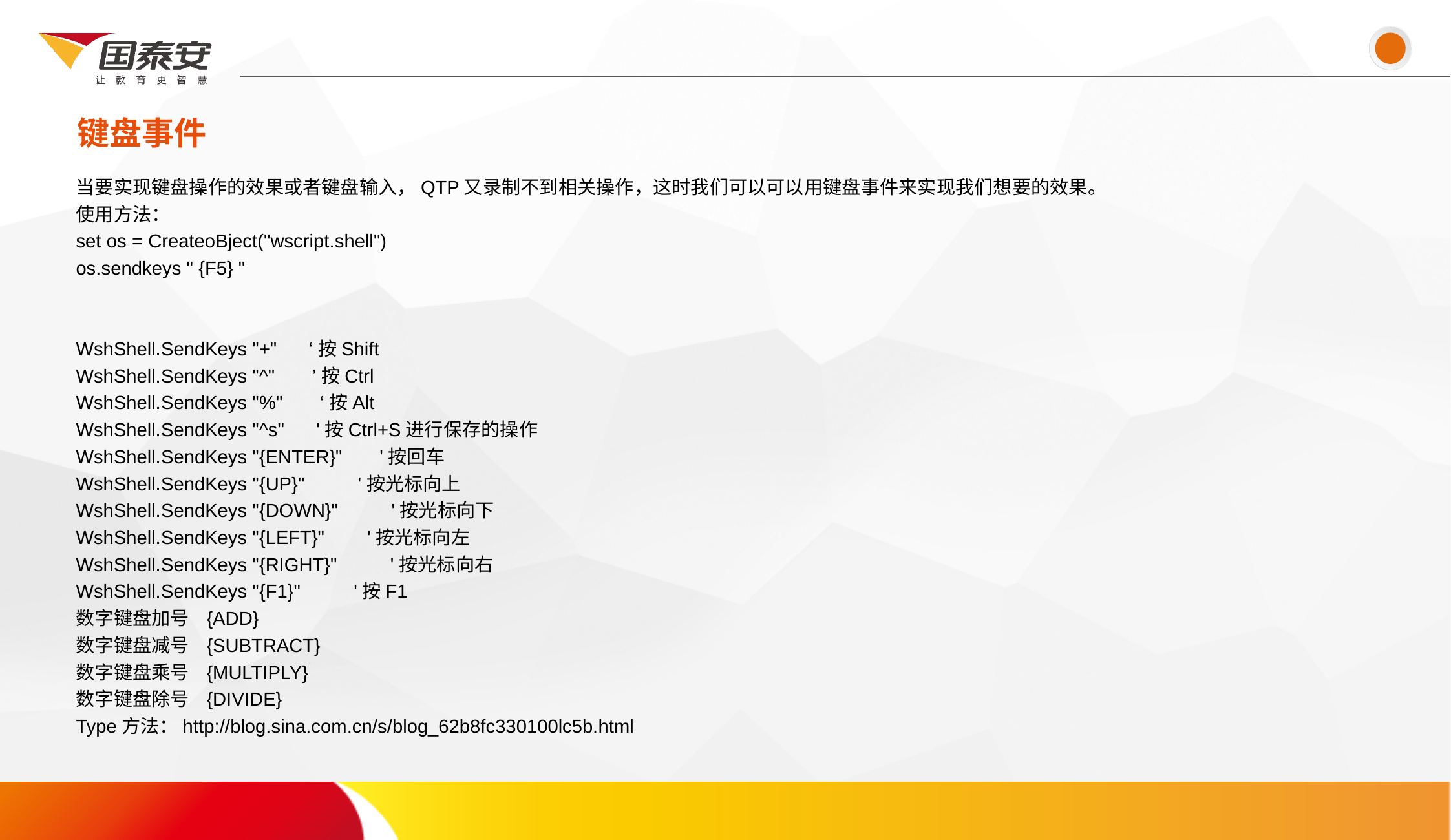

键盘事件
# 当要实现键盘操作的效果或者键盘输入，QTP又录制不到相关操作，这时我们可以可以用键盘事件来实现我们想要的效果。 使用方法： set os = CreateoBject("wscript.shell") os.sendkeys " {F5} " WshShell.SendKeys "+"      ‘按Shift WshShell.SendKeys "^"       ’按Ctrl WshShell.SendKeys "%"       ‘按Alt WshShell.SendKeys "^s"      '按Ctrl+S进行保存的操作 WshShell.SendKeys "{ENTER}"       '按回车 WshShell.SendKeys "{UP}"          '按光标向上 WshShell.SendKeys "{DOWN}"          '按光标向下 WshShell.SendKeys "{LEFT}"        '按光标向左 WshShell.SendKeys "{RIGHT}"          '按光标向右 WshShell.SendKeys "{F1}"          '按F1 数字键盘加号   {ADD} 数字键盘减号   {SUBTRACT} 数字键盘乘号   {MULTIPLY} 数字键盘除号   {DIVIDE} Type方法：http://blog.sina.com.cn/s/blog_62b8fc330100lc5b.html